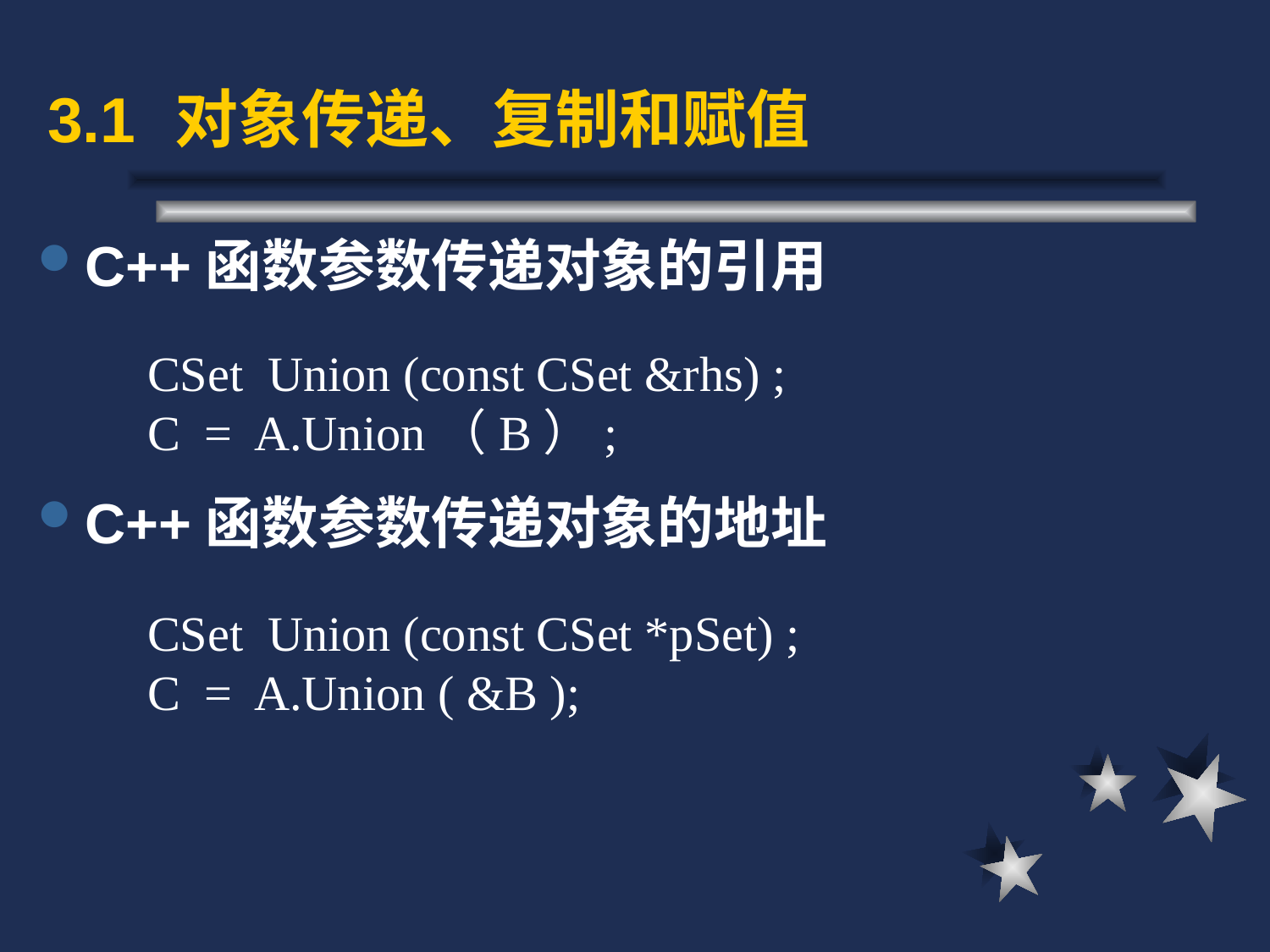

# 3.1	对象传递、复制和赋值
C++函数参数传递对象的引用

C++函数参数传递对象的地址
CSet  Union (const CSet &rhs) ;
C  =  A.Union（B）;
CSet  Union (const CSet *pSet) ;
C  =  A.Union ( &B );